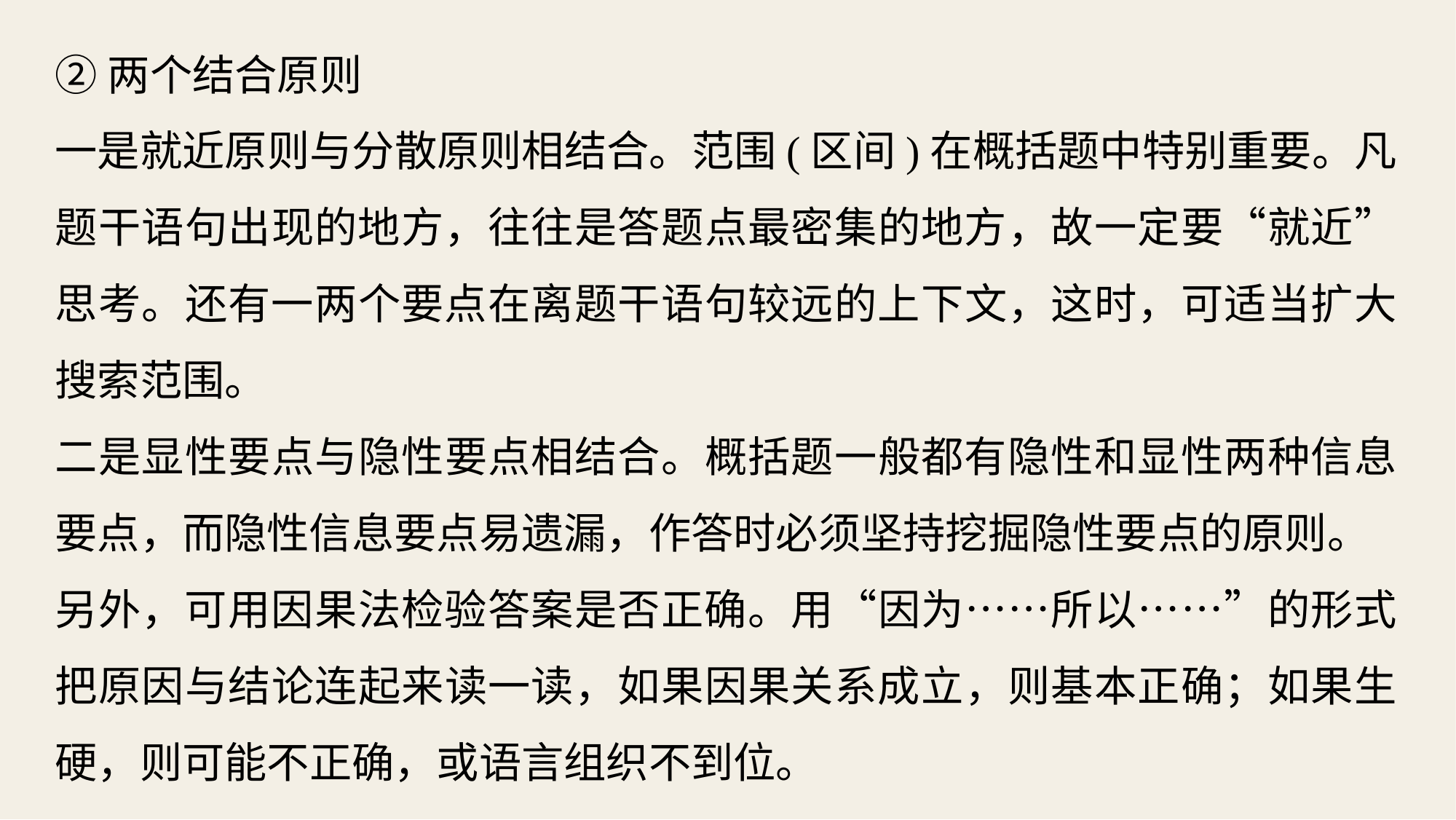

②两个结合原则
一是就近原则与分散原则相结合。范围(区间)在概括题中特别重要。凡题干语句出现的地方，往往是答题点最密集的地方，故一定要“就近”思考。还有一两个要点在离题干语句较远的上下文，这时，可适当扩大搜索范围。
二是显性要点与隐性要点相结合。概括题一般都有隐性和显性两种信息要点，而隐性信息要点易遗漏，作答时必须坚持挖掘隐性要点的原则。
另外，可用因果法检验答案是否正确。用“因为……所以……”的形式把原因与结论连起来读一读，如果因果关系成立，则基本正确；如果生硬，则可能不正确，或语言组织不到位。